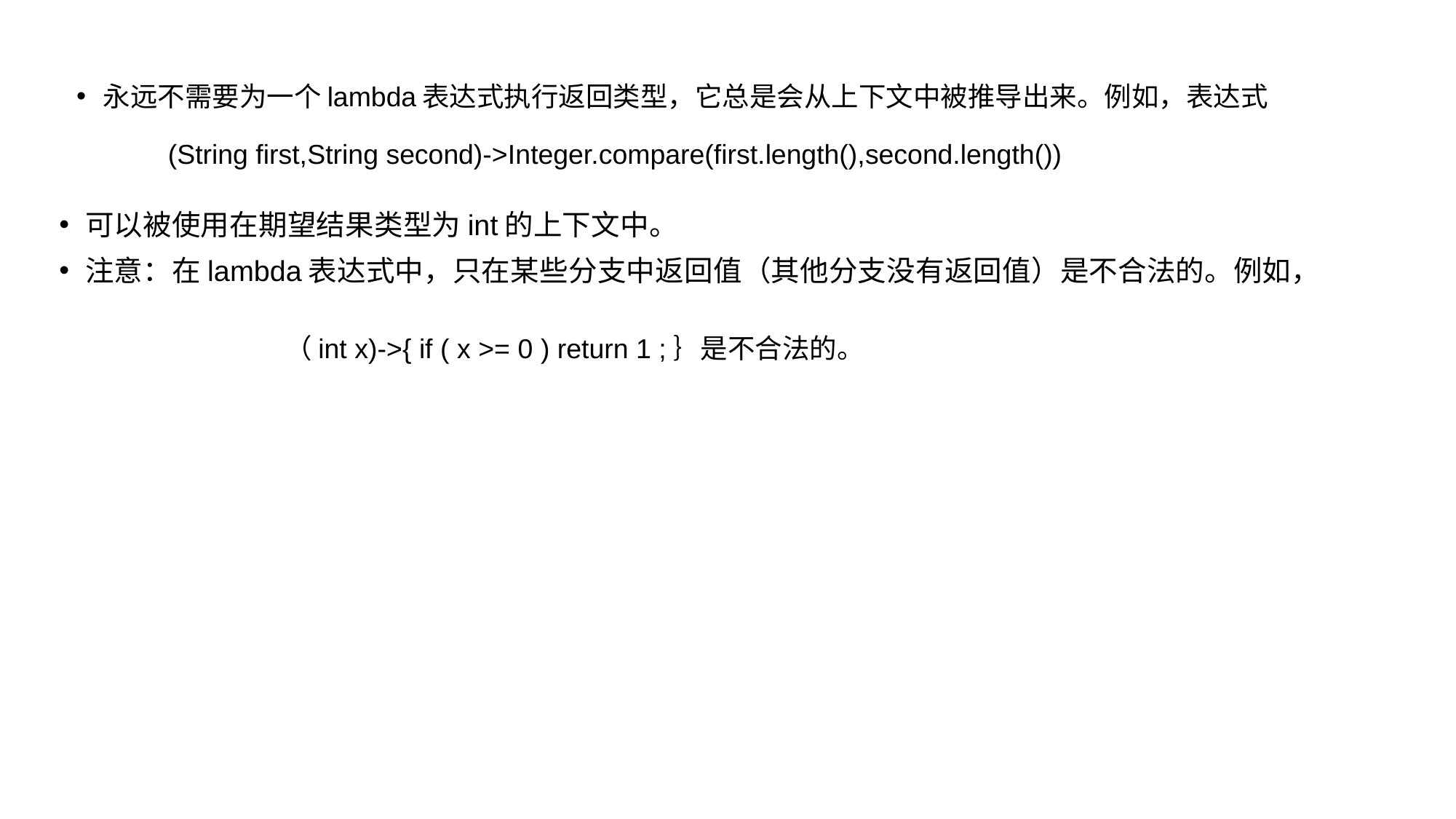

永远不需要为一个lambda表达式执行返回类型，它总是会从上下文中被推导出来。例如，表达式
(String first,String second)->Integer.compare(first.length(),second.length())
可以被使用在期望结果类型为int的上下文中。
注意：在lambda表达式中，只在某些分支中返回值（其他分支没有返回值）是不合法的。例如，
（int x)->{ if ( x >= 0 ) return 1 ;｝是不合法的。